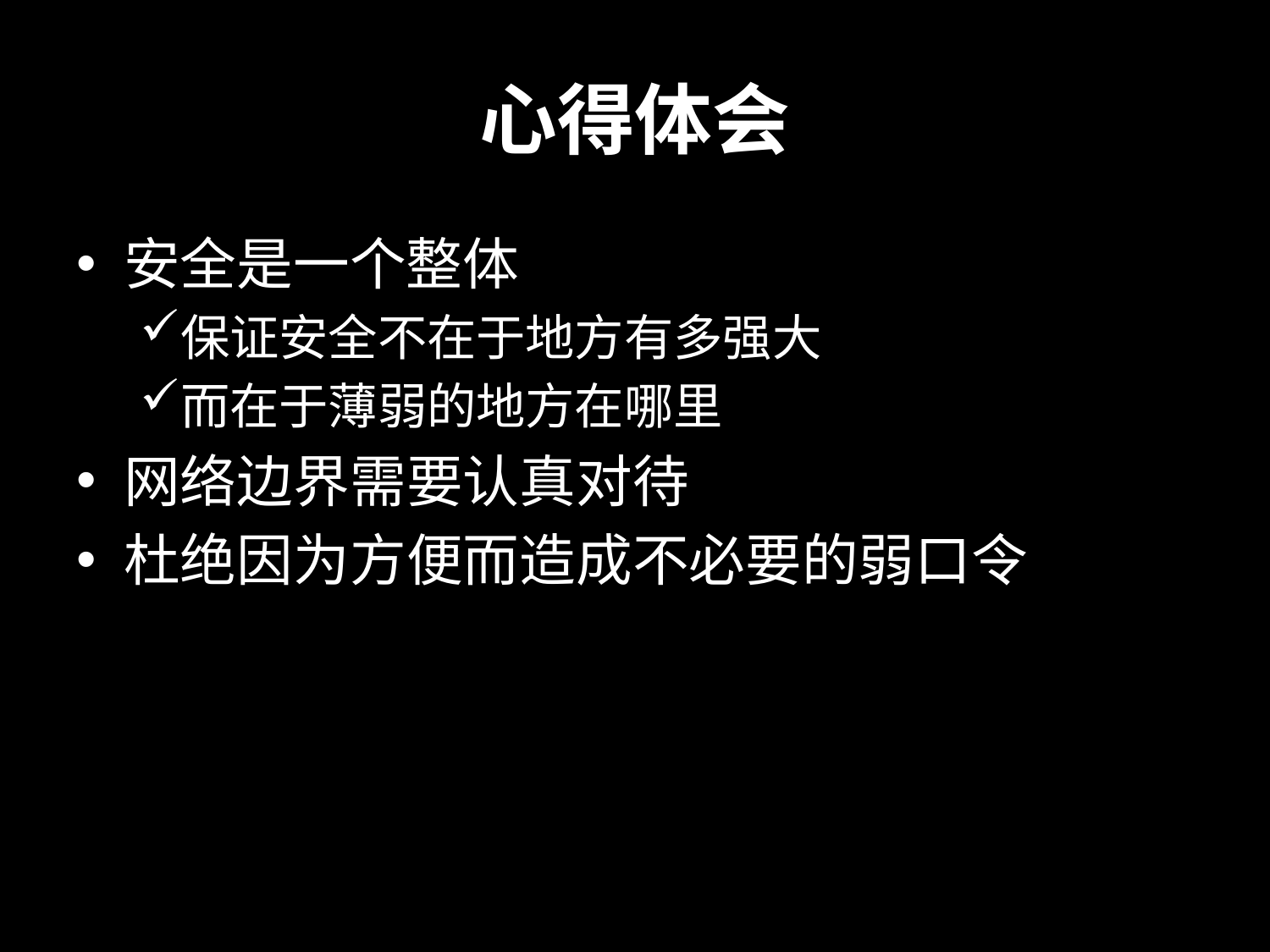

# 心得体会
安全是一个整体
保证安全不在于地方有多强大
而在于薄弱的地方在哪里
网络边界需要认真对待
杜绝因为方便而造成不必要的弱口令